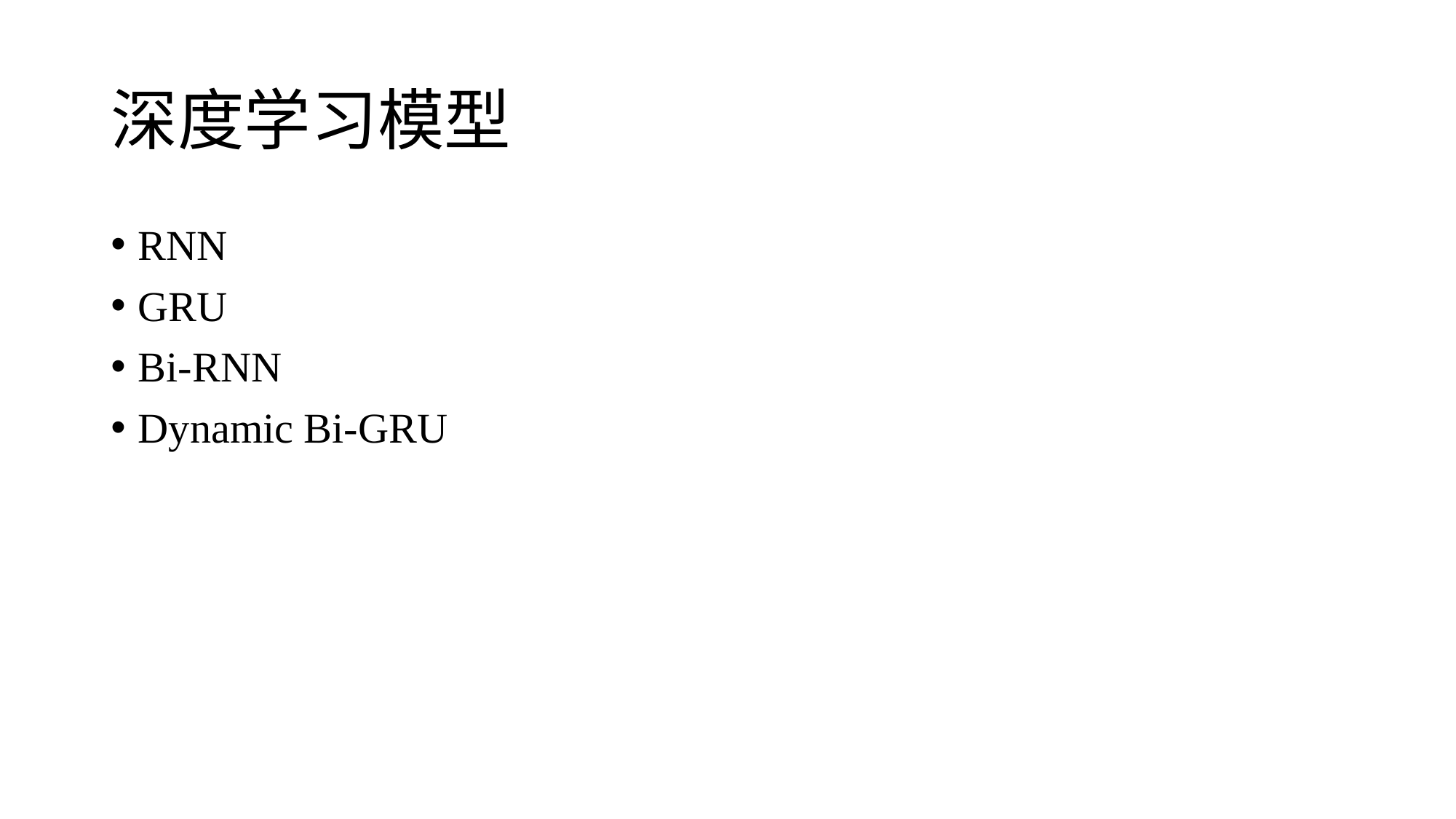

# 深度学习模型
RNN
GRU
Bi-RNN
Dynamic Bi-GRU